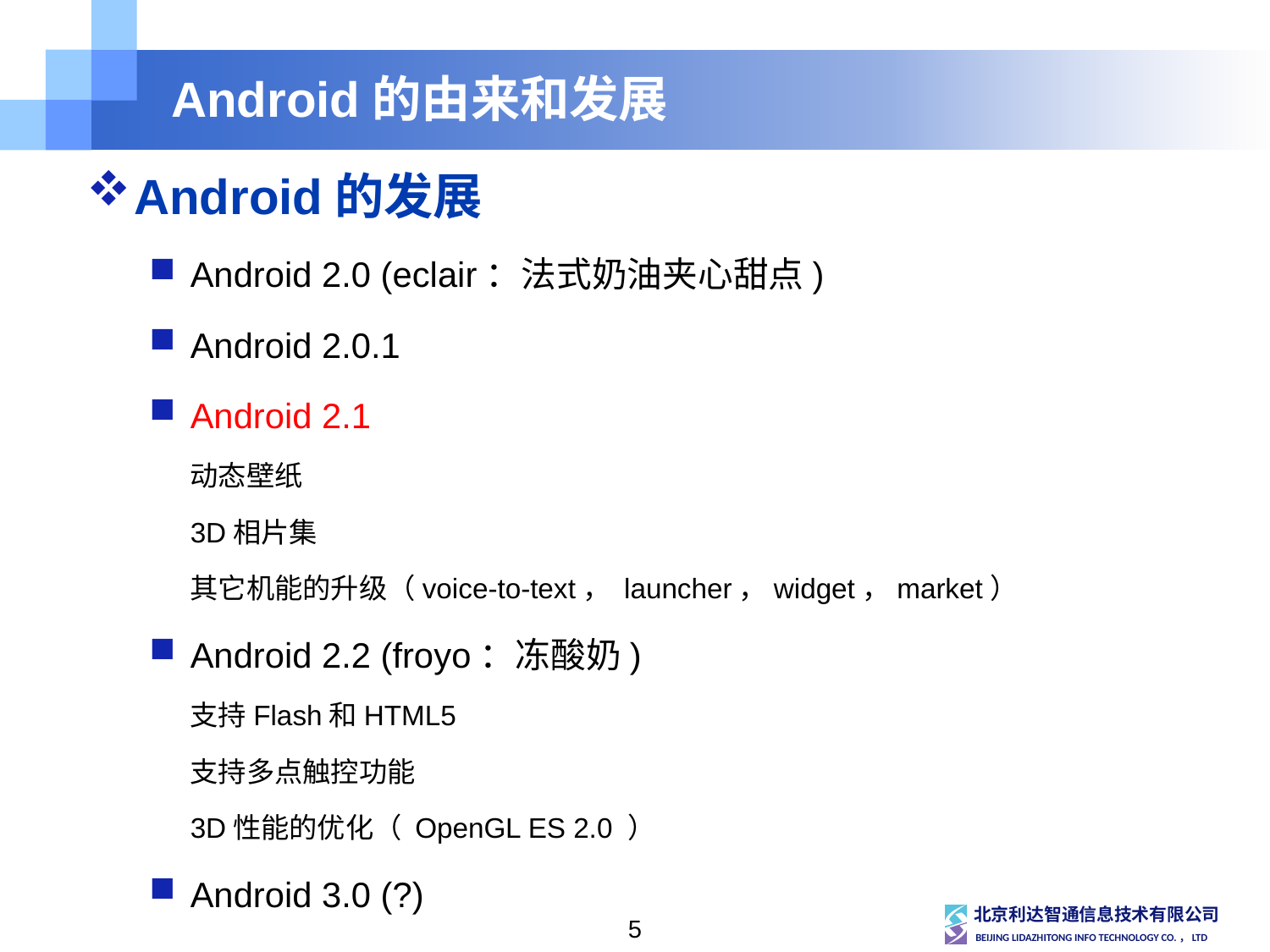

# Android的由来和发展
Android的发展
Android 2.0 (eclair：法式奶油夹心甜点)
Android 2.0.1
Android 2.1
	动态壁纸
	3D相片集
	其它机能的升级（voice-to-text， launcher，widget，market）
Android 2.2 (froyo：冻酸奶)
	支持Flash和HTML5
	支持多点触控功能
	3D性能的优化（ OpenGL ES 2.0 ）
Android 3.0 (?)
5